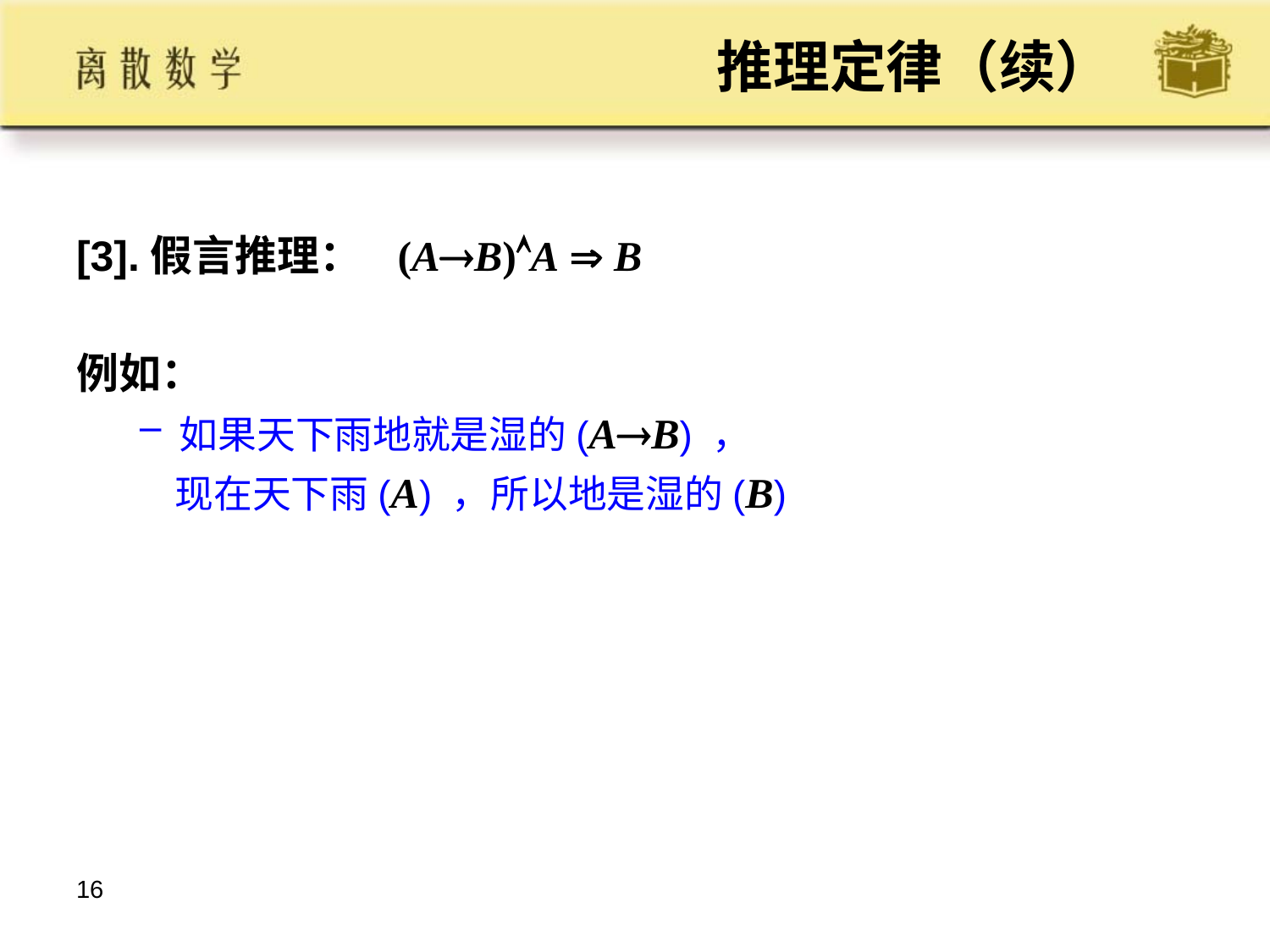

# 推理定律（续）
[3].假言推理：	 (A→B)∧A ⇒ B

例如：
如果天下雨地就是湿的(A→B) ，
   现在天下雨(A) ，所以地是湿的(B)
16